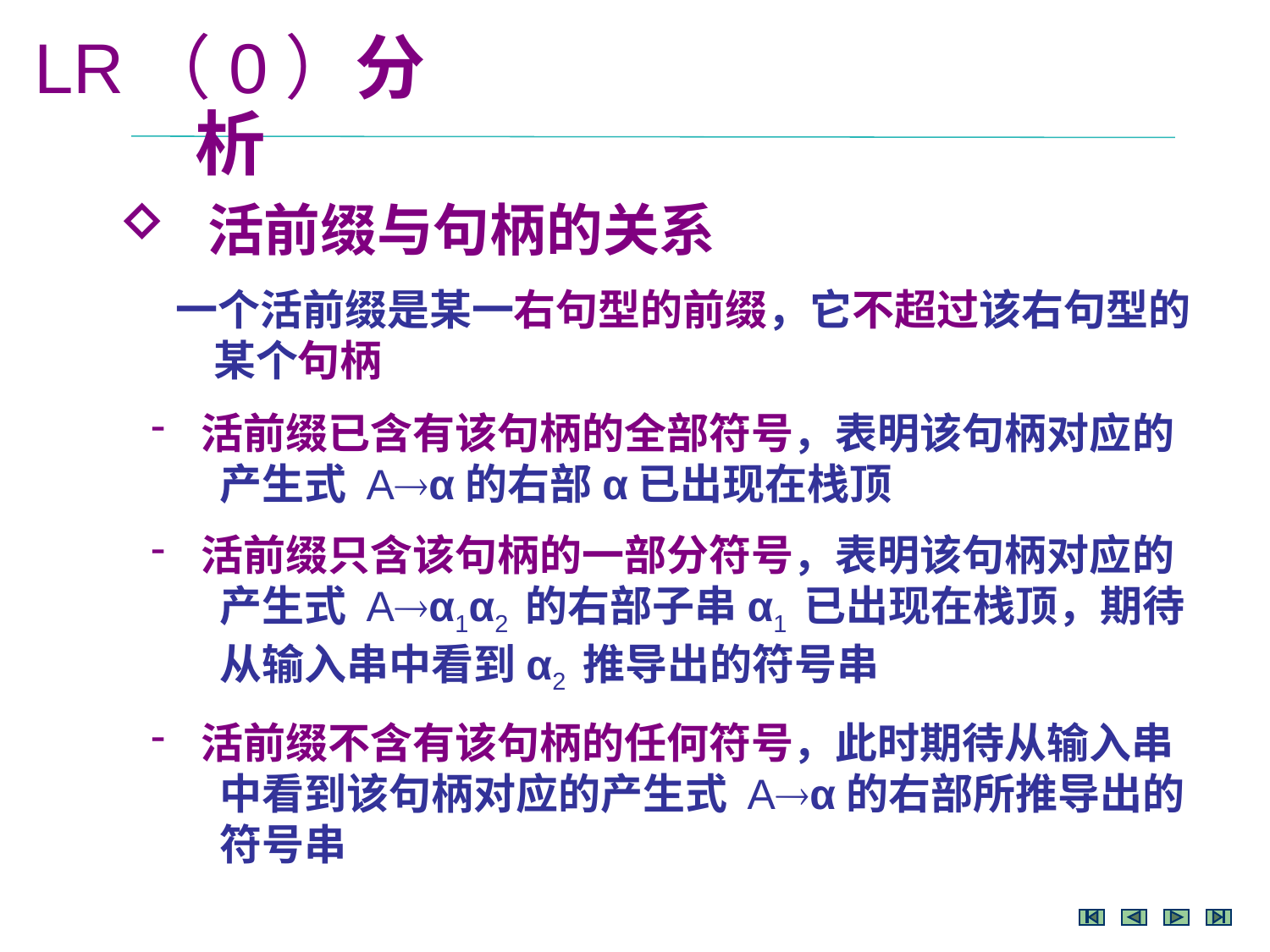

LR（0）分析
  活前缀与句柄的关系

     一个活前缀是某一右句型的前缀，它不超过该右句型的
         某个句柄

 活前缀已含有该句柄的全部符号，表明该句柄对应的
   产生式 A→α的右部α已出现在栈顶

 活前缀只含该句柄的一部分符号，表明该句柄对应的
   产生式 A→α1α2 的右部子串α1 已出现在栈顶，期待
   从输入串中看到α2 推导出的符号串

 活前缀不含有该句柄的任何符号，此时期待从输入串
   中看到该句柄对应的产生式 A→α的右部所推导出的
   符号串